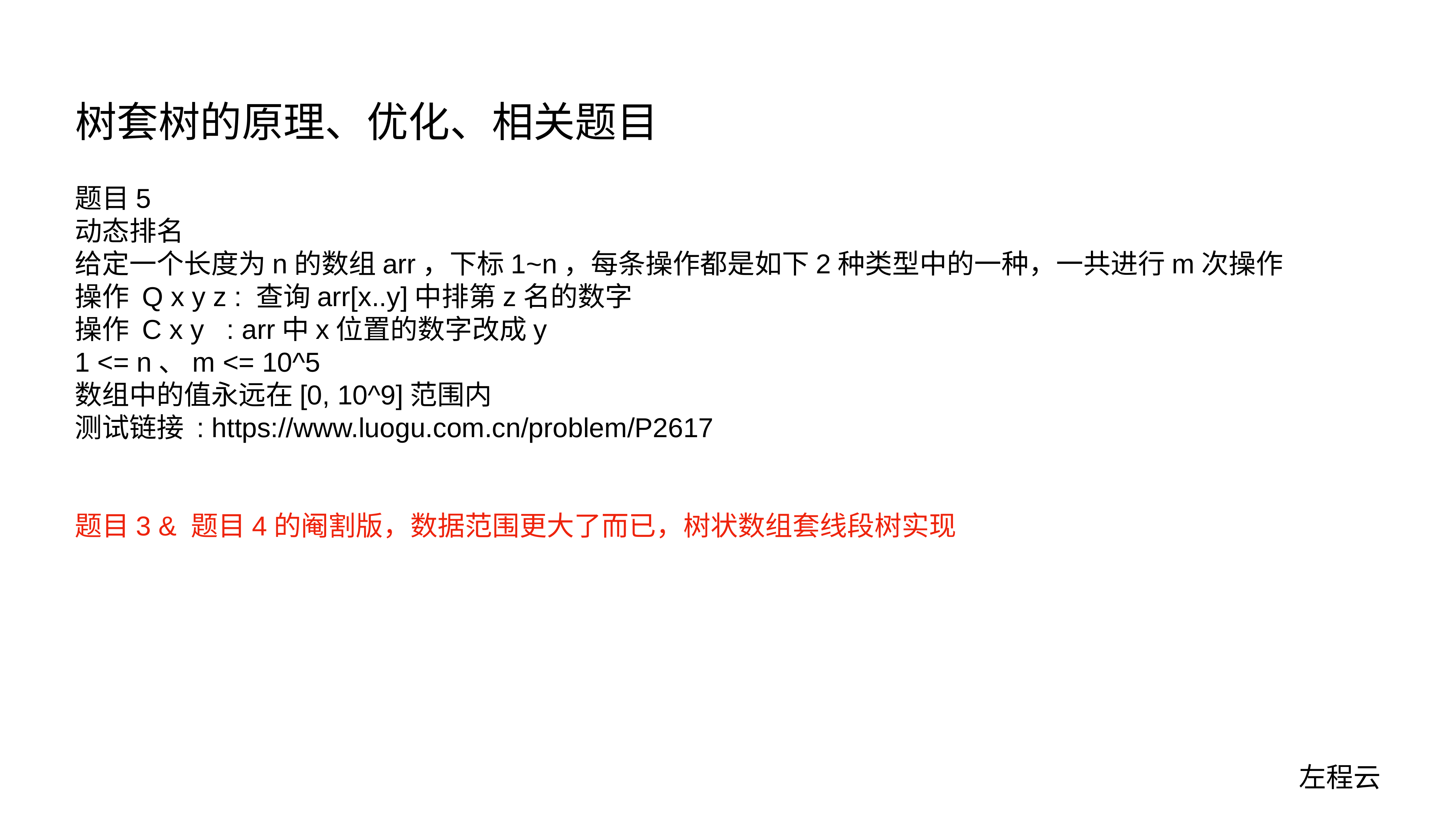

# 树套树的原理、优化、相关题目
题目5
动态排名
给定一个长度为n的数组arr，下标1~n，每条操作都是如下2种类型中的一种，一共进行m次操作
操作 Q x y z : 查询arr[x..y]中排第z名的数字
操作 C x y   : arr中x位置的数字改成y
1 <= n、m <= 10^5
数组中的值永远在[0, 10^9]范围内
测试链接 : https://www.luogu.com.cn/problem/P2617

题目3 & 题目4的阉割版，数据范围更大了而已，树状数组套线段树实现
左程云